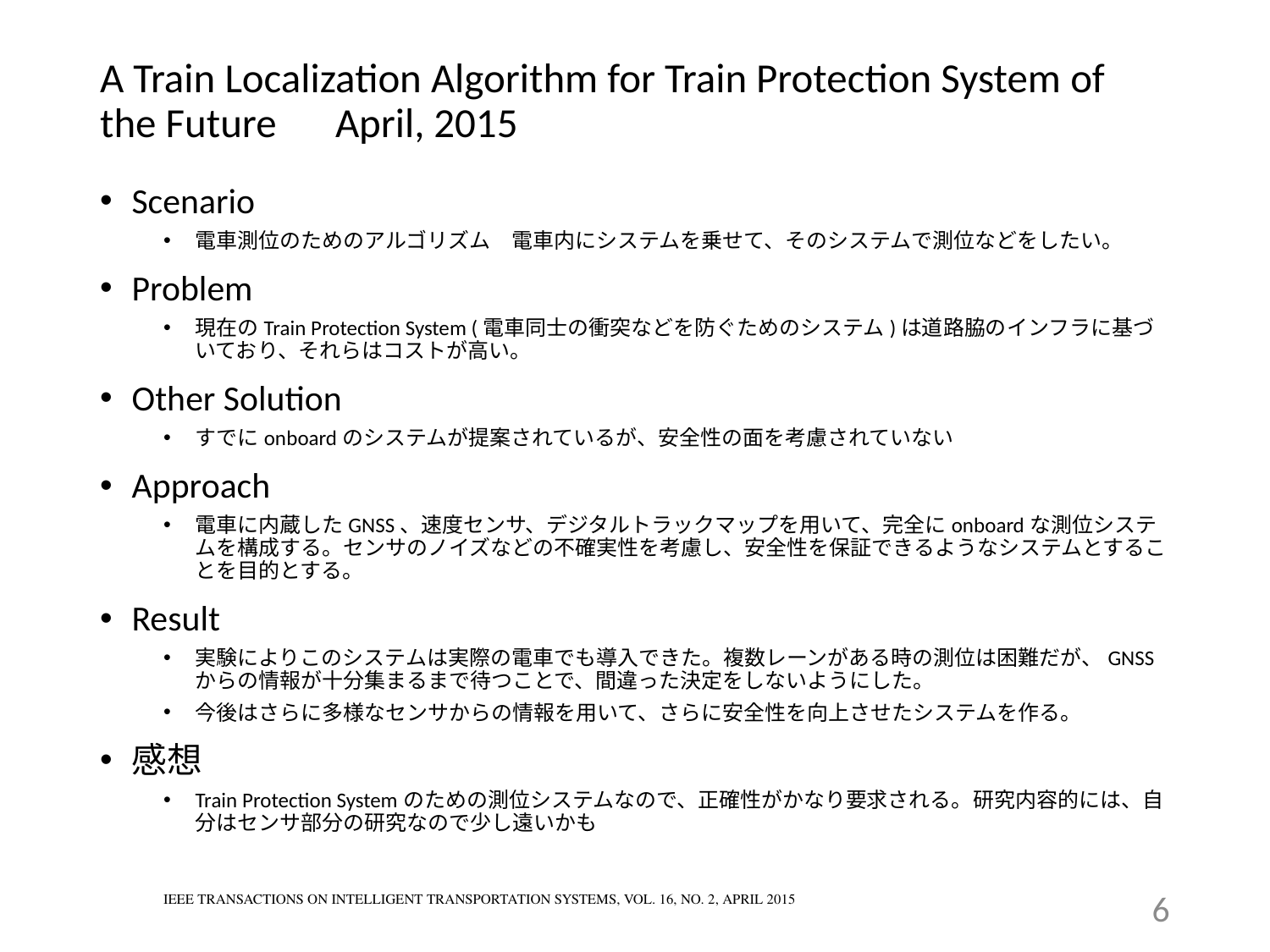

# A Train Localization Algorithm for Train Protection System of the Future　April, 2015
Scenario
電車測位のためのアルゴリズム　電車内にシステムを乗せて、そのシステムで測位などをしたい。
Problem
現在のTrain Protection System (電車同士の衝突などを防ぐためのシステム)は道路脇のインフラに基づいており、それらはコストが高い。
Other Solution
すでにonboardのシステムが提案されているが、安全性の面を考慮されていない
Approach
電車に内蔵したGNSS、速度センサ、デジタルトラックマップを用いて、完全にonboardな測位システムを構成する。センサのノイズなどの不確実性を考慮し、安全性を保証できるようなシステムとすることを目的とする。
Result
実験によりこのシステムは実際の電車でも導入できた。複数レーンがある時の測位は困難だが、GNSSからの情報が十分集まるまで待つことで、間違った決定をしないようにした。
今後はさらに多様なセンサからの情報を用いて、さらに安全性を向上させたシステムを作る。
感想
Train Protection Systemのための測位システムなので、正確性がかなり要求される。研究内容的には、自分はセンサ部分の研究なので少し遠いかも
6
IEEE TRANSACTIONS ON INTELLIGENT TRANSPORTATION SYSTEMS, VOL. 16, NO. 2, APRIL 2015